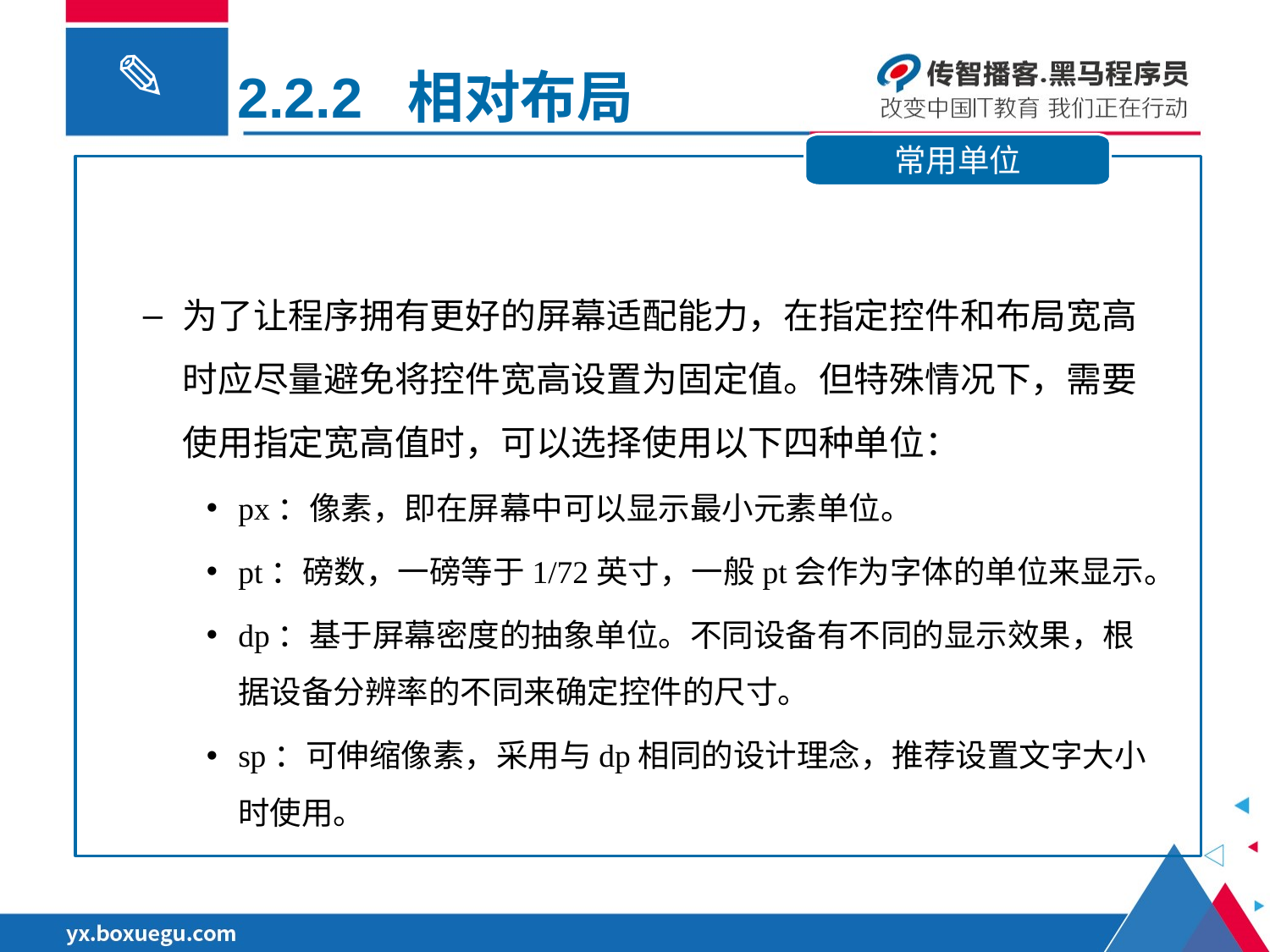

2.2.2  相对布局
常用单位

为了让程序拥有更好的屏幕适配能力，在指定控件和布局宽高时应尽量避免将控件宽高设置为固定值。但特殊情况下，需要使用指定宽高值时，可以选择使用以下四种单位：
px：像素，即在屏幕中可以显示最小元素单位。
pt：磅数，一磅等于1/72英寸，一般pt会作为字体的单位来显示。
dp：基于屏幕密度的抽象单位。不同设备有不同的显示效果，根据设备分辨率的不同来确定控件的尺寸。
sp：可伸缩像素，采用与dp相同的设计理念，推荐设置文字大小时使用。